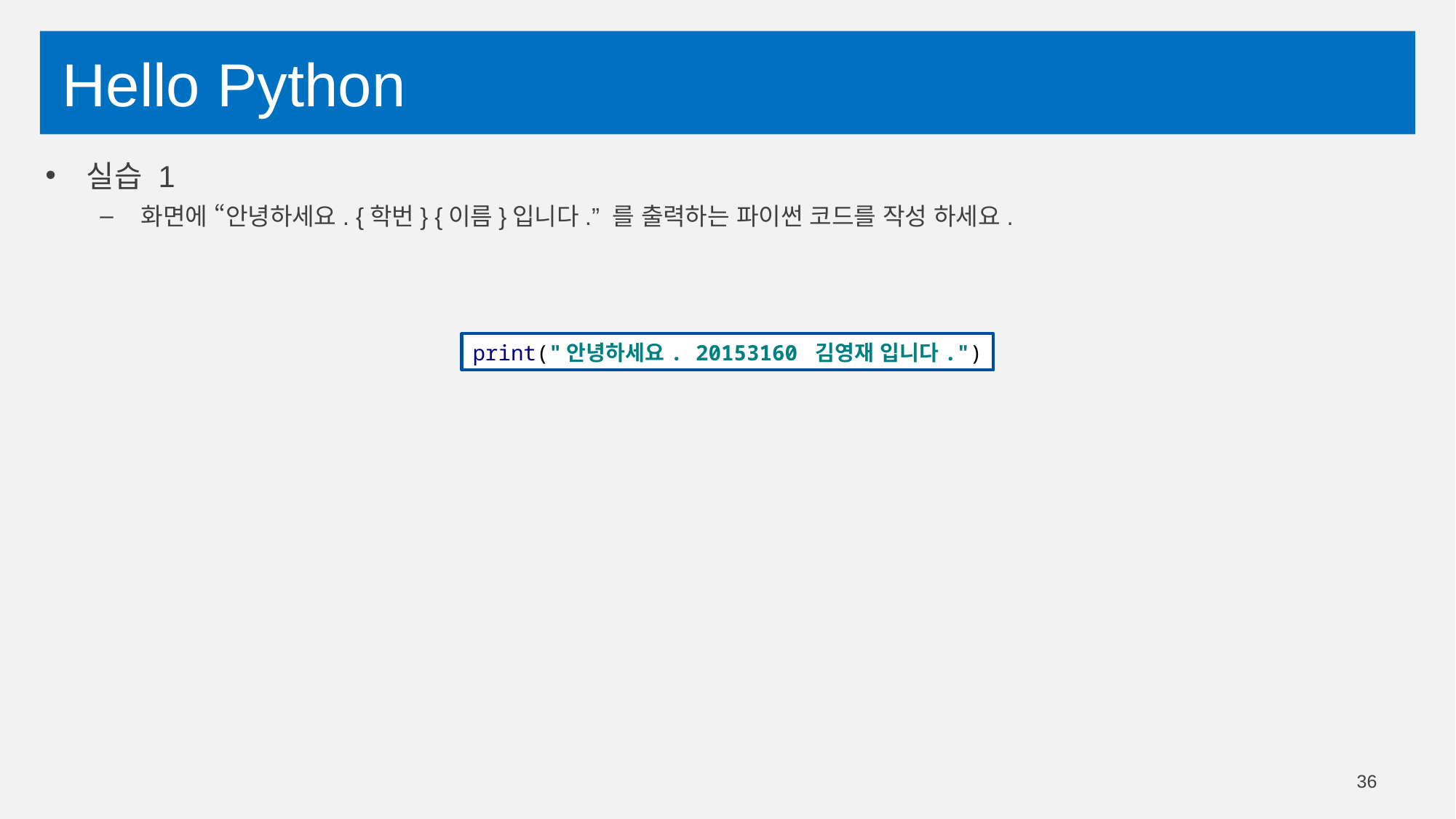

# Hello Python
실습 1
화면에 “안녕하세요. {학번} {이름}입니다.” 를 출력하는 파이썬 코드를 작성 하세요.
print("안녕하세요. 20153160 김영재 입니다.")
36